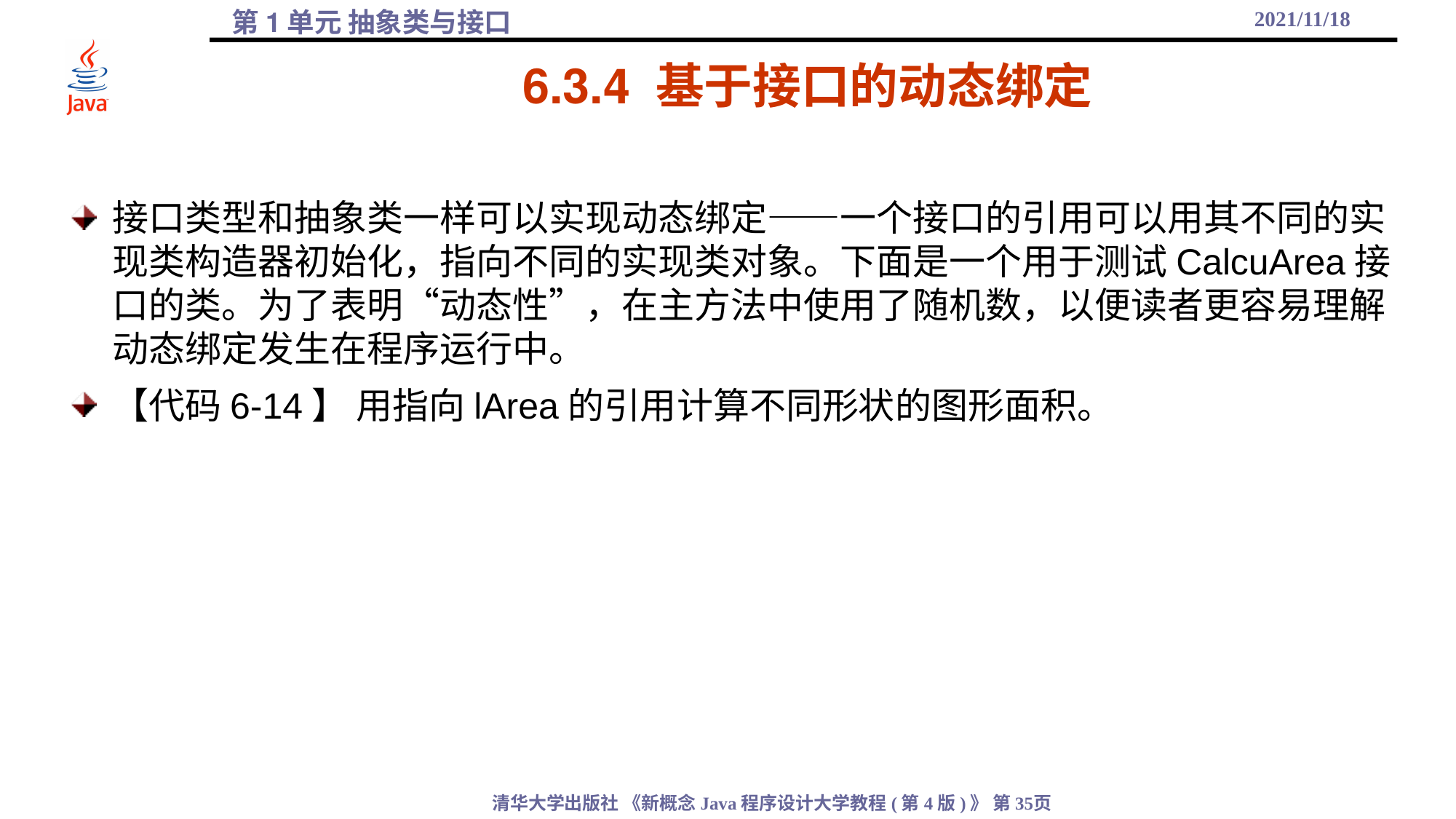

2021/11/18
# 6.3.4 基于接口的动态绑定
接口类型和抽象类一样可以实现动态绑定——一个接口的引用可以用其不同的实现类构造器初始化，指向不同的实现类对象。下面是一个用于测试CalcuArea接口的类。为了表明“动态性”，在主方法中使用了随机数，以便读者更容易理解动态绑定发生在程序运行中。
【代码6-14】 用指向lArea的引用计算不同形状的图形面积。